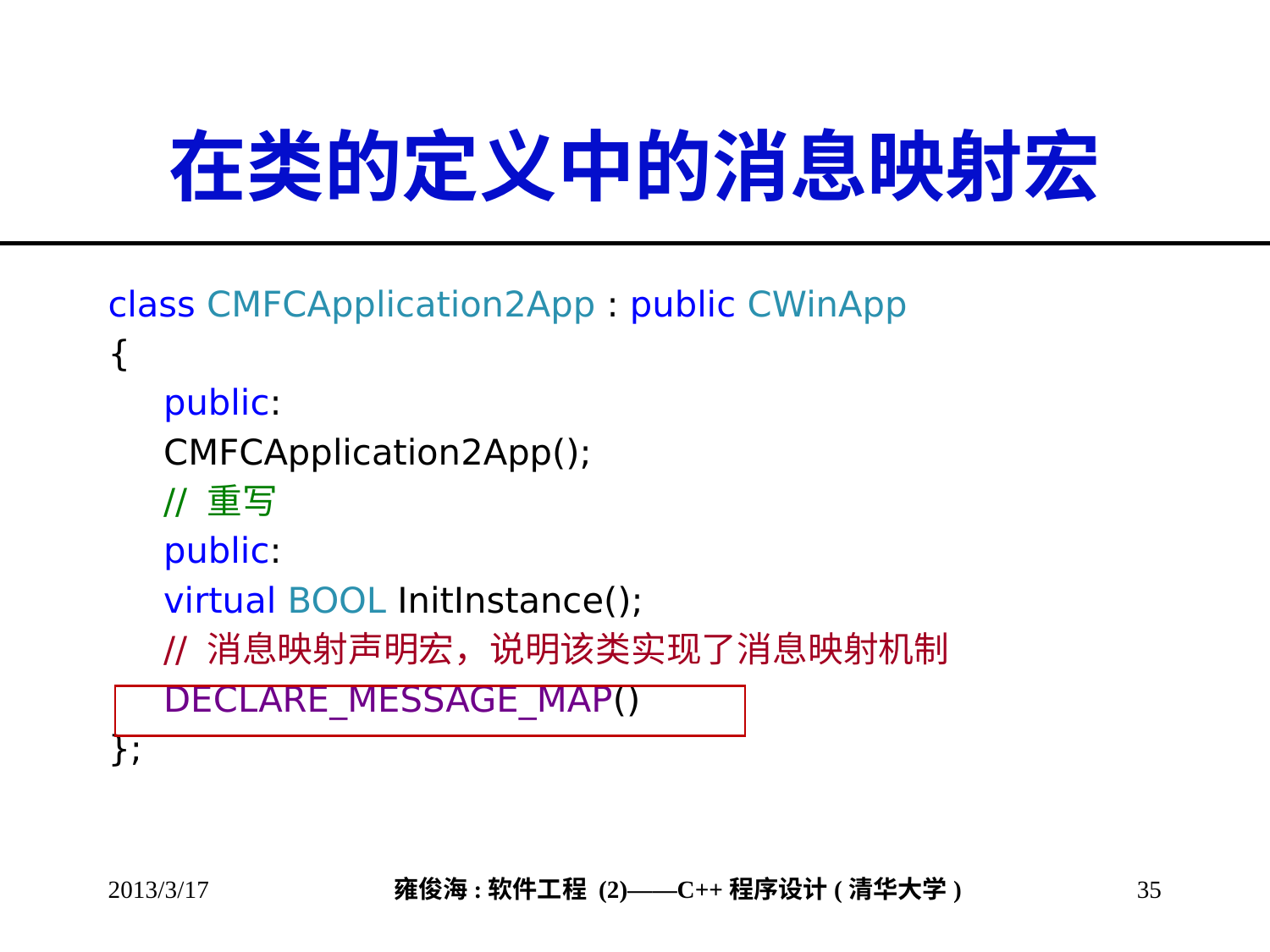

# 在类的定义中的消息映射宏
class CMFCApplication2App : public CWinApp
{
public:
CMFCApplication2App();
// 重写
public:
virtual BOOL InitInstance();
// 消息映射声明宏，说明该类实现了消息映射机制
DECLARE_MESSAGE_MAP()
};

2013/3/17
35